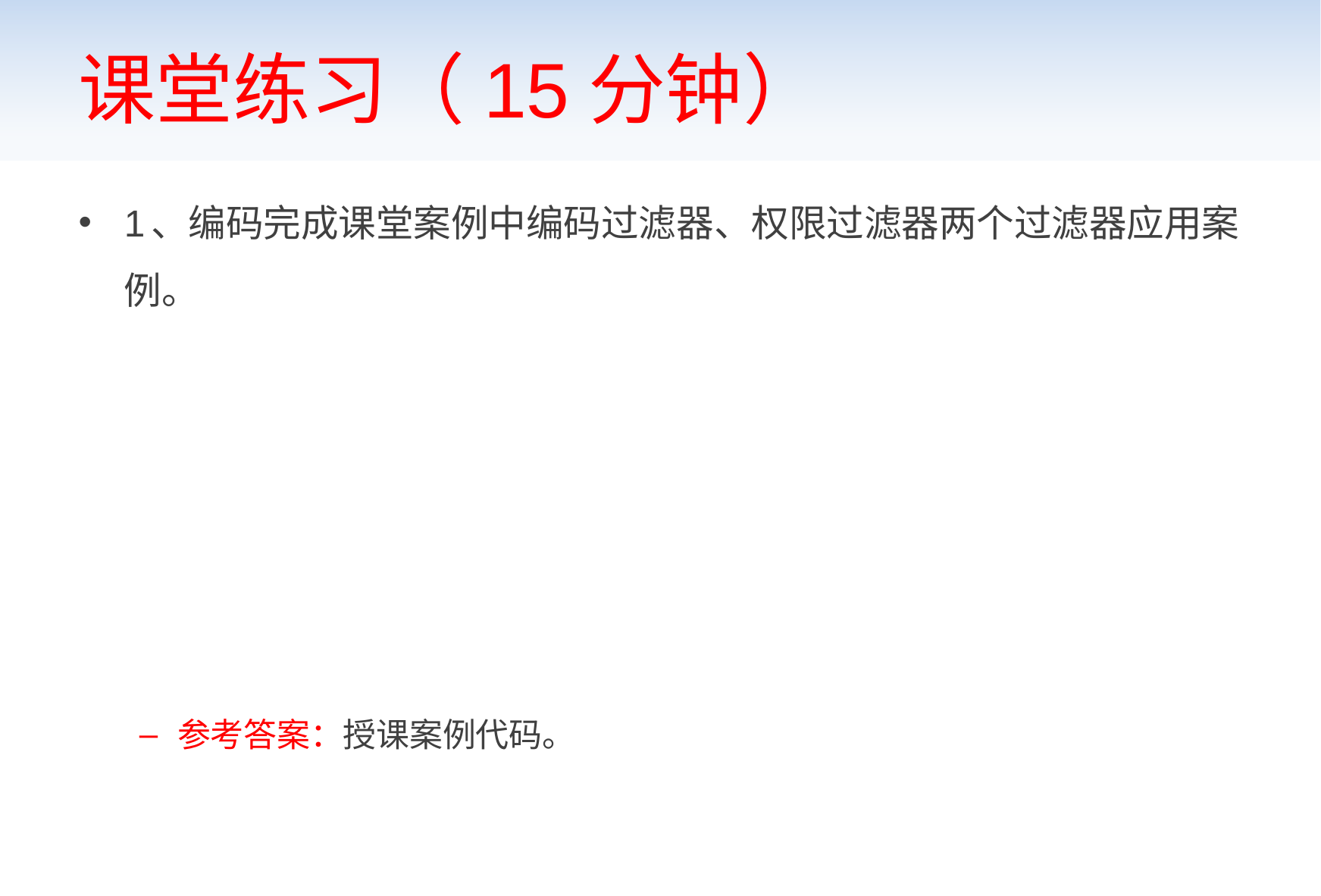

# 课堂练习（15分钟）
1、编码完成课堂案例中编码过滤器、权限过滤器两个过滤器应用案例。

参考答案：授课案例代码。